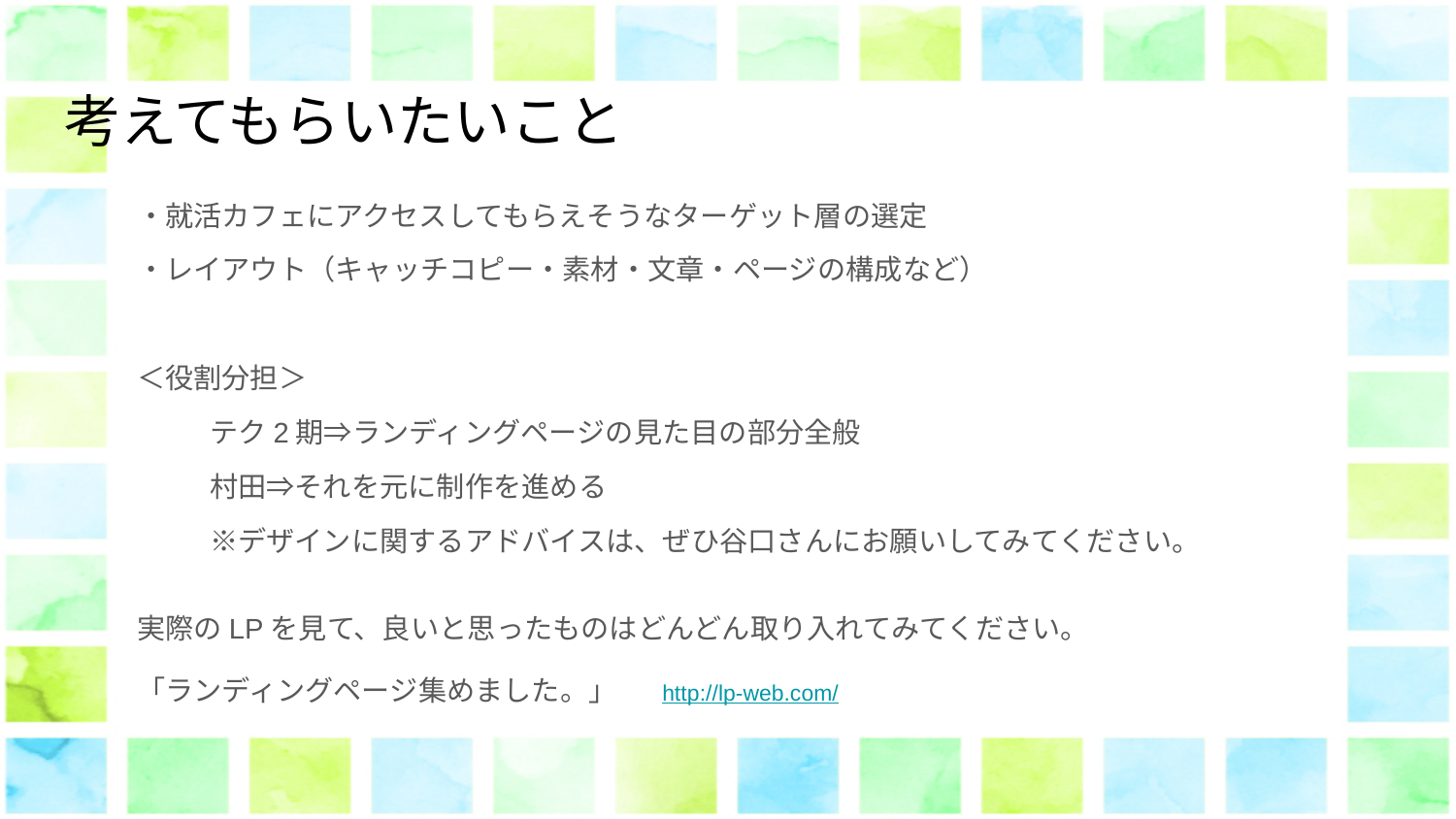

# 考えてもらいたいこと
・就活カフェにアクセスしてもらえそうなターゲット層の選定
・レイアウト（キャッチコピー・素材・文章・ページの構成など）

＜役割分担＞
　	テク2期⇒ランディングページの見た目の部分全般
　	村田⇒それを元に制作を進める
　	※デザインに関するアドバイスは、ぜひ谷口さんにお願いしてみてください。

実際のLPを見て、良いと思ったものはどんどん取り入れてみてください。
「ランディングページ集めました。」　http://lp-web.com/